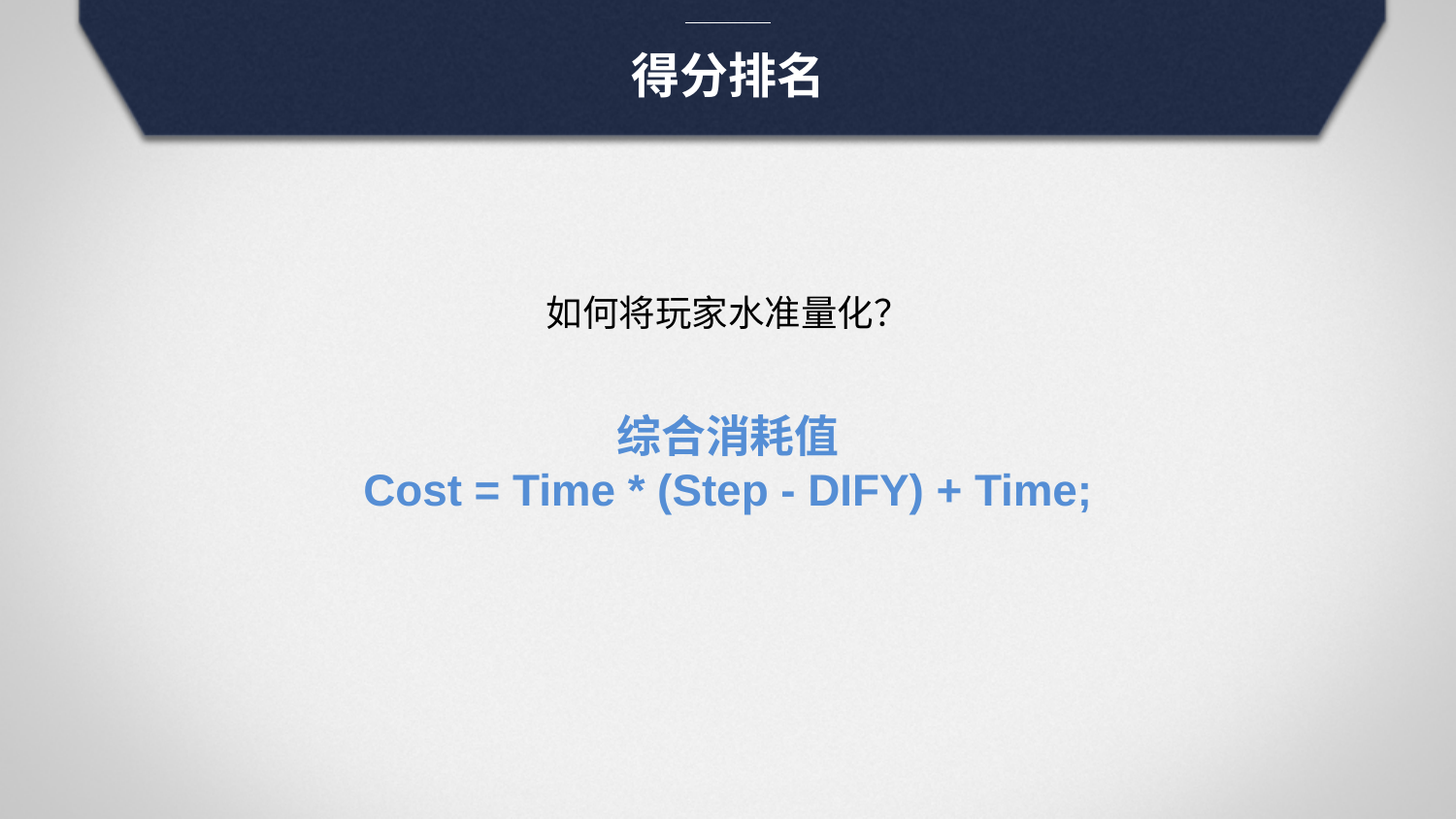

得分排名
如何将玩家水准量化？
综合消耗值
Cost = Time * (Step - DIFY) + Time;